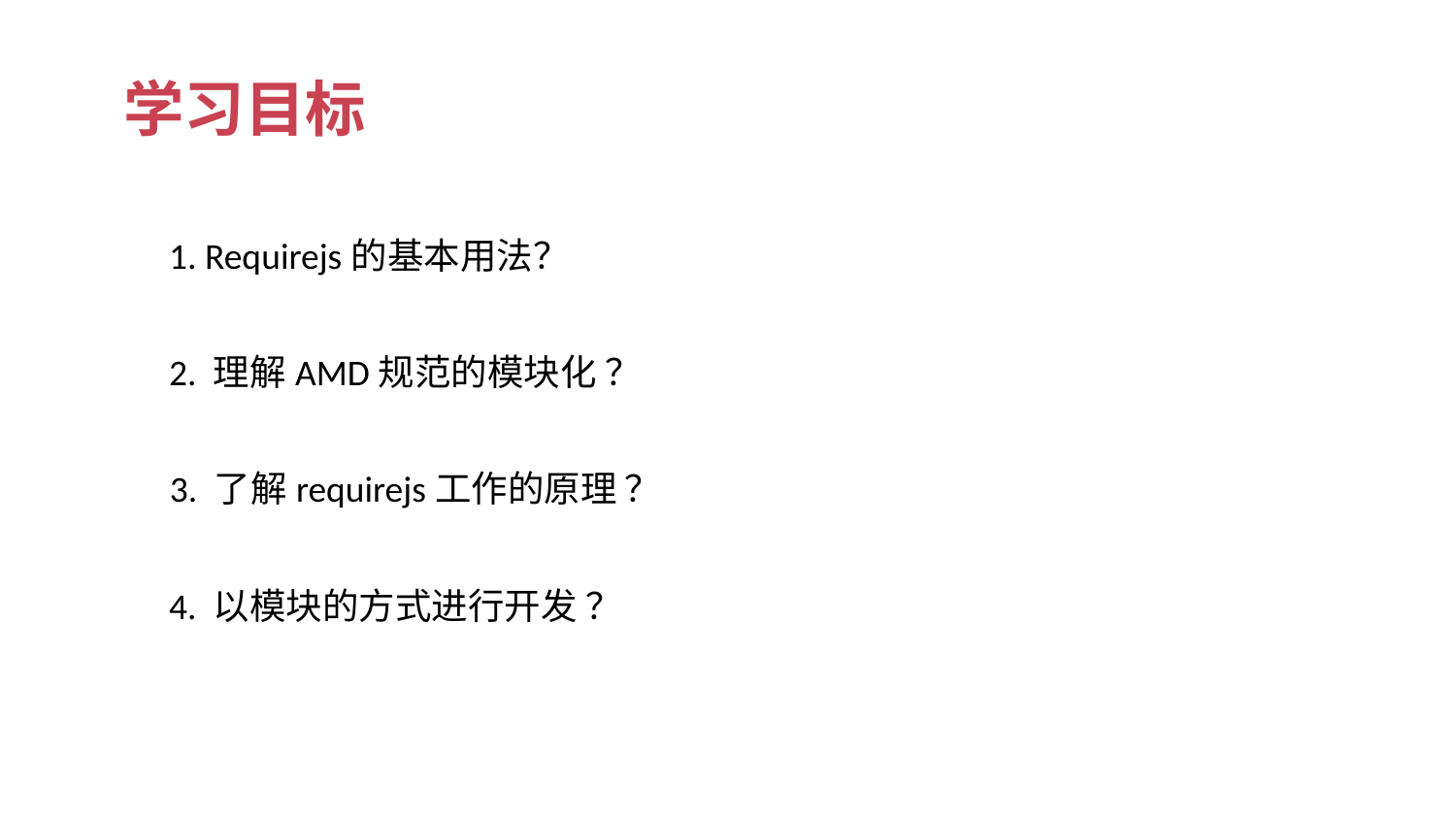

学习目标
1. Requirejs的基本用法？
2. 理解AMD规范的模块化 ？
3. 了解requirejs工作的原理 ？
4. 以模块的方式进行开发 ？